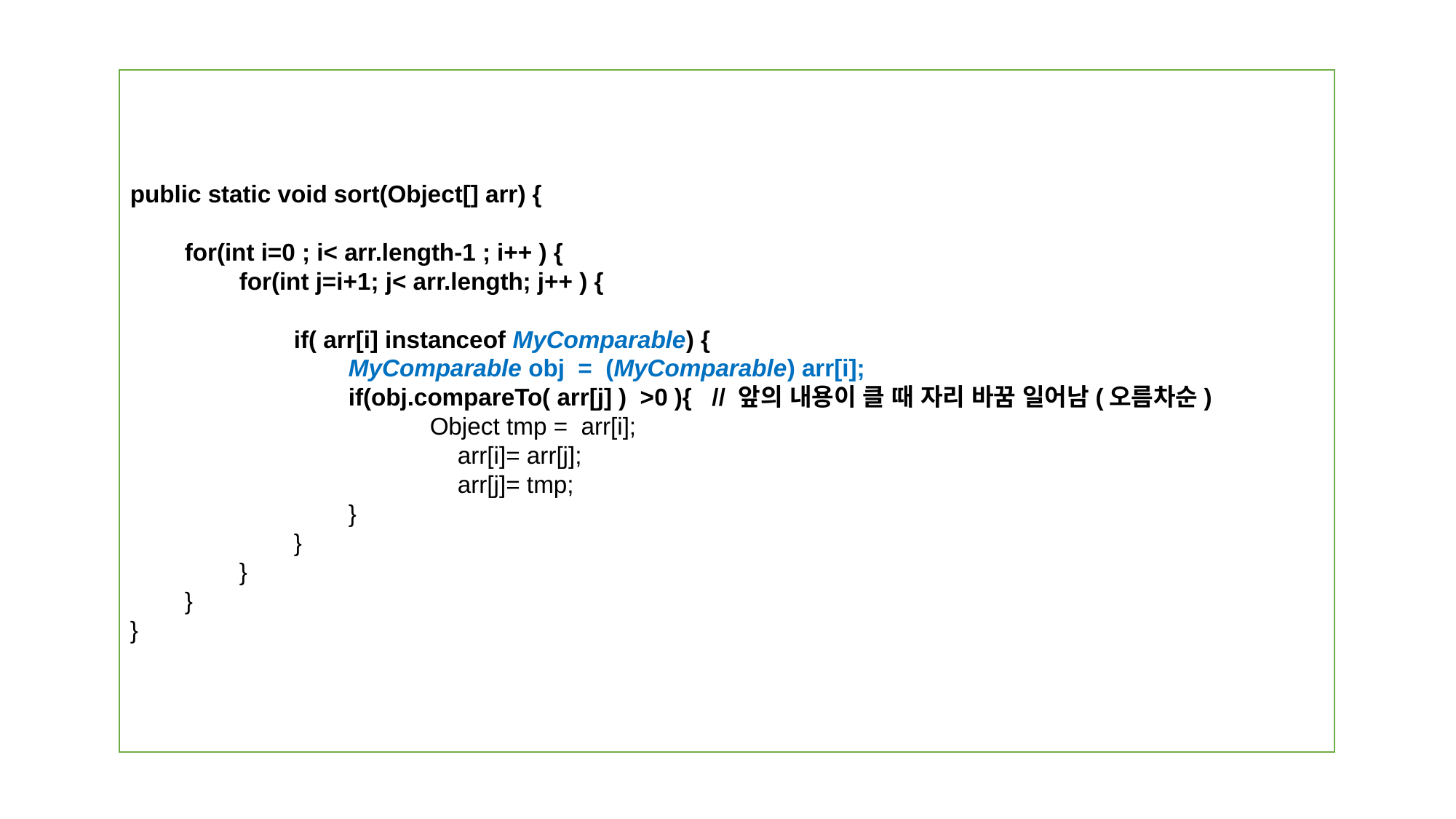

public static void sort(Object[] arr) {

for(int i=0 ; i< arr.length-1 ; i++ ) {
for(int j=i+1; j< arr.length; j++ ) {

if( arr[i] instanceof MyComparable) {
MyComparable obj  =  (MyComparable) arr[i];
if(obj.compareTo( arr[j] )  >0 ){   // 앞의 내용이 클 때 자리 바꿈 일어남(오름차순)
    Object tmp =  arr[i];
arr[i]= arr[j];
arr[j]= tmp;
}
}
}
}
}